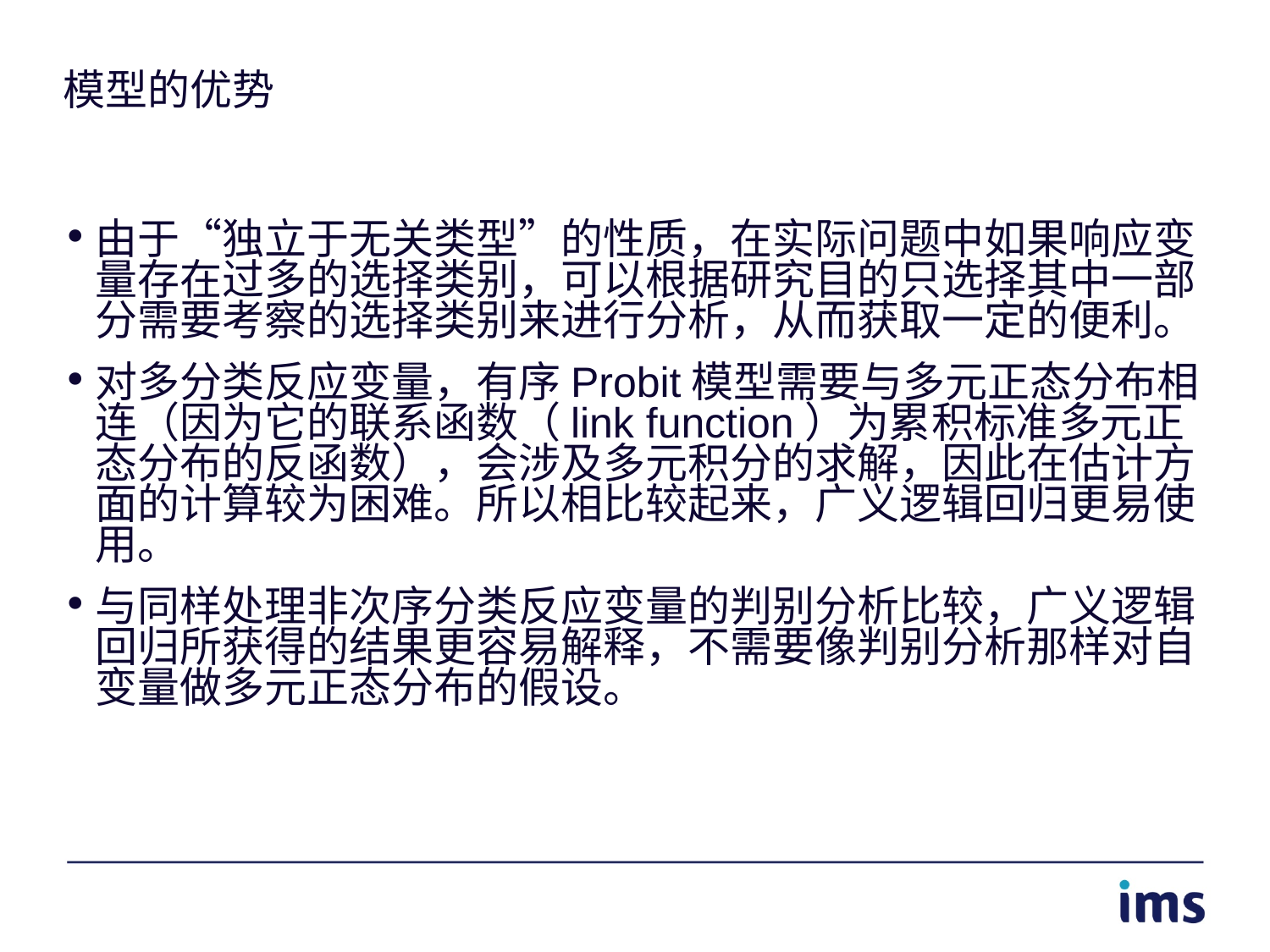

# 模型的优势
由于“独立于无关类型”的性质，在实际问题中如果响应变量存在过多的选择类别，可以根据研究目的只选择其中一部分需要考察的选择类别来进行分析，从而获取一定的便利。
对多分类反应变量，有序Probit模型需要与多元正态分布相连（因为它的联系函数（link function）为累积标准多元正态分布的反函数），会涉及多元积分的求解，因此在估计方面的计算较为困难。所以相比较起来，广义逻辑回归更易使用。
与同样处理非次序分类反应变量的判别分析比较，广义逻辑回归所获得的结果更容易解释，不需要像判别分析那样对自变量做多元正态分布的假设。